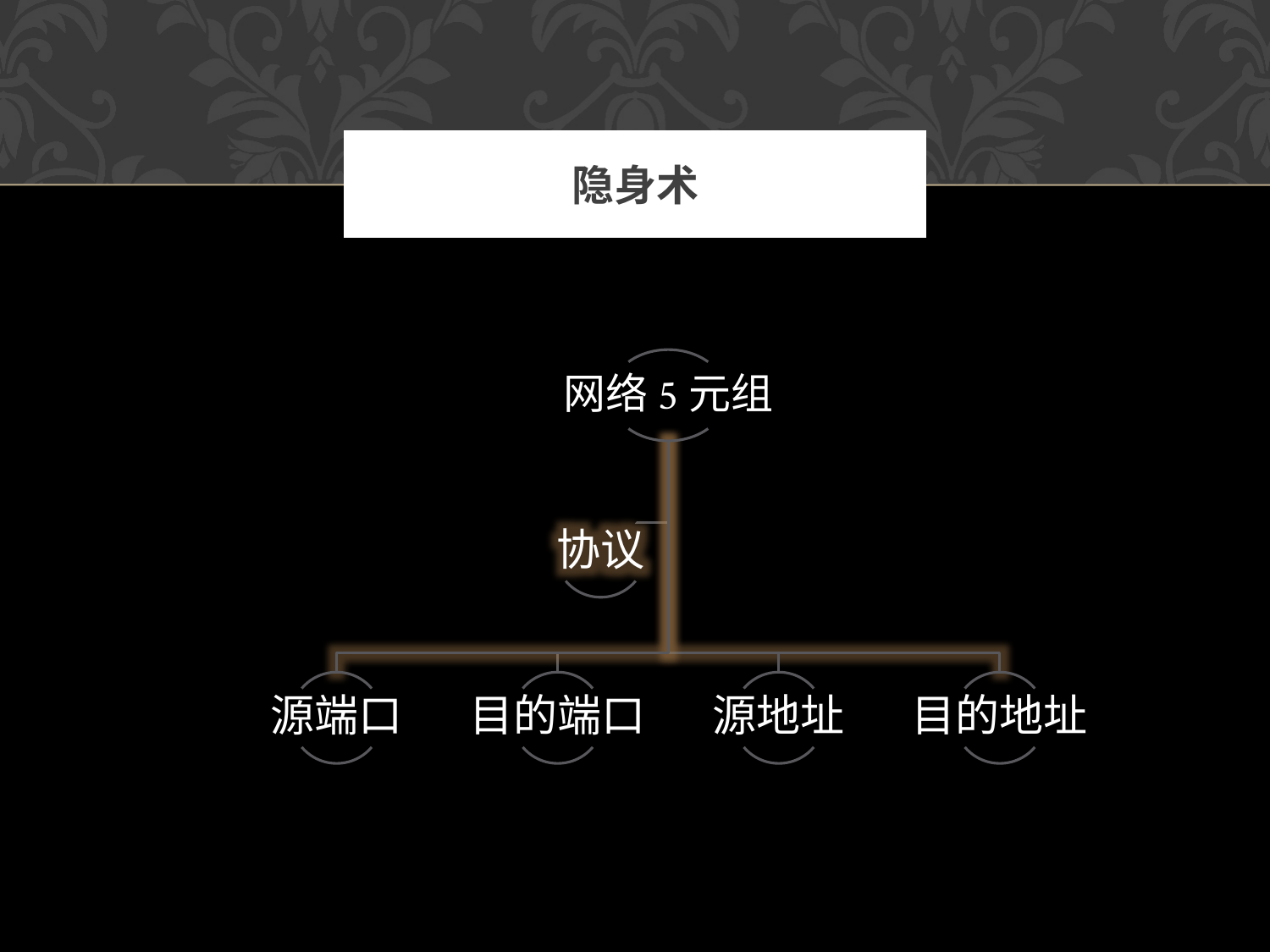

# 隐身术
网络5元组
源端口
目的端口
源地址
目的地址
协议